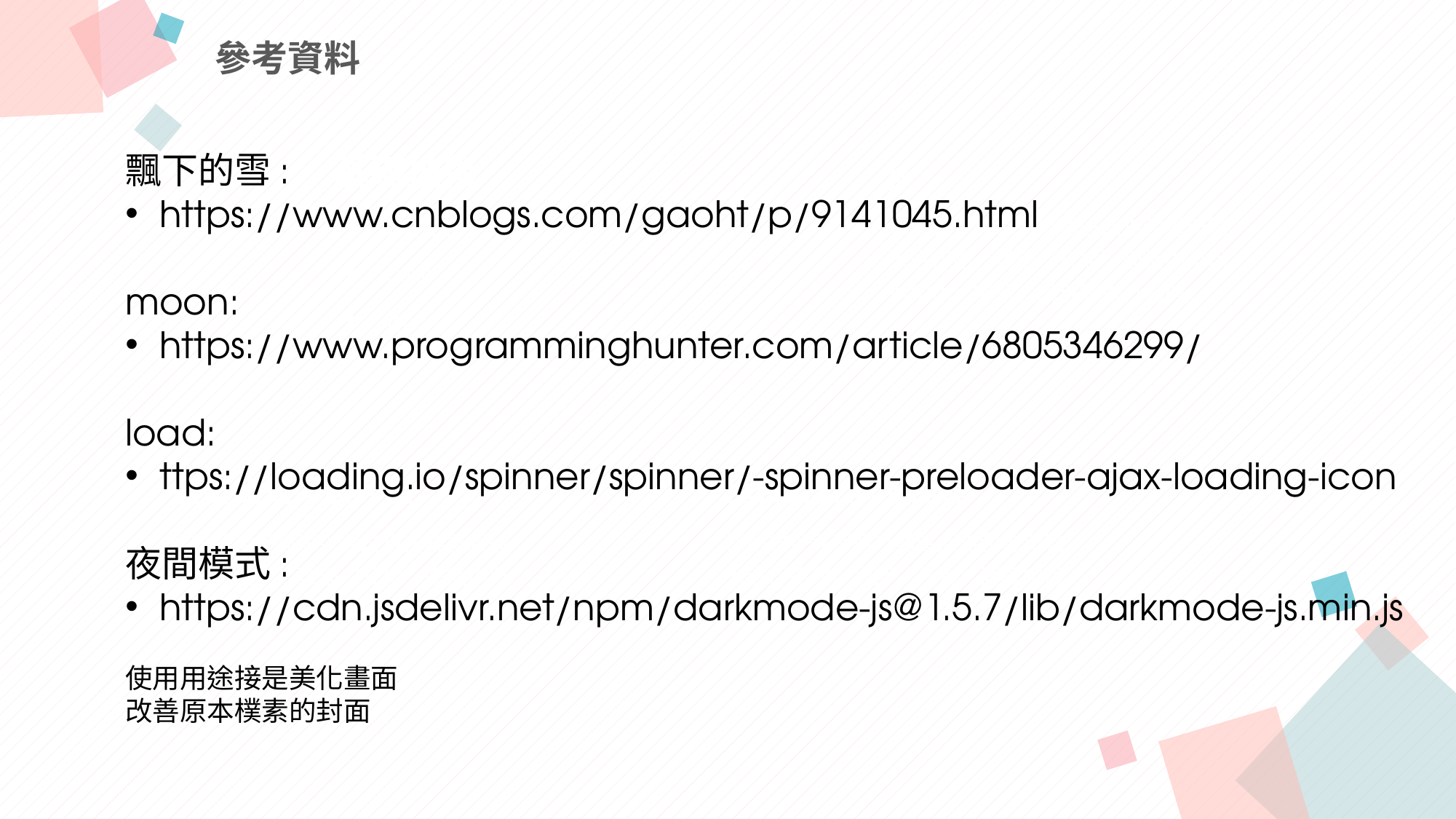

參考資料
基礎技術
js
飄下的雪:
https://www.cnblogs.com/gaoht/p/9141045.html

moon:
https://www.programminghunter.com/article/6805346299/

load:
ttps://loading.io/spinner/spinner/-spinner-preloader-ajax-loading-icon

夜間模式:
https://cdn.jsdelivr.net/npm/darkmode-js@1.5.7/lib/darkmode-js.min.js

html5
css
js
标题数字等都可以通过点击和重新输入进行更，顶部“开始”面板中可以对字体、字号、颜色等进行修改。
点击此处添加标题
点击此处添加标题
标题数字等都可以通过点击和重新输入进行更改，顶部“开始”面板中可以对字体、字号、颜色等进行修改。
标题数字等都可以通过点击和重新输入进行更改，顶部“开始”面板中可以对字体、字号、颜色等进行修改。
使用用途接是美化畫面
改善原本樸素的封面